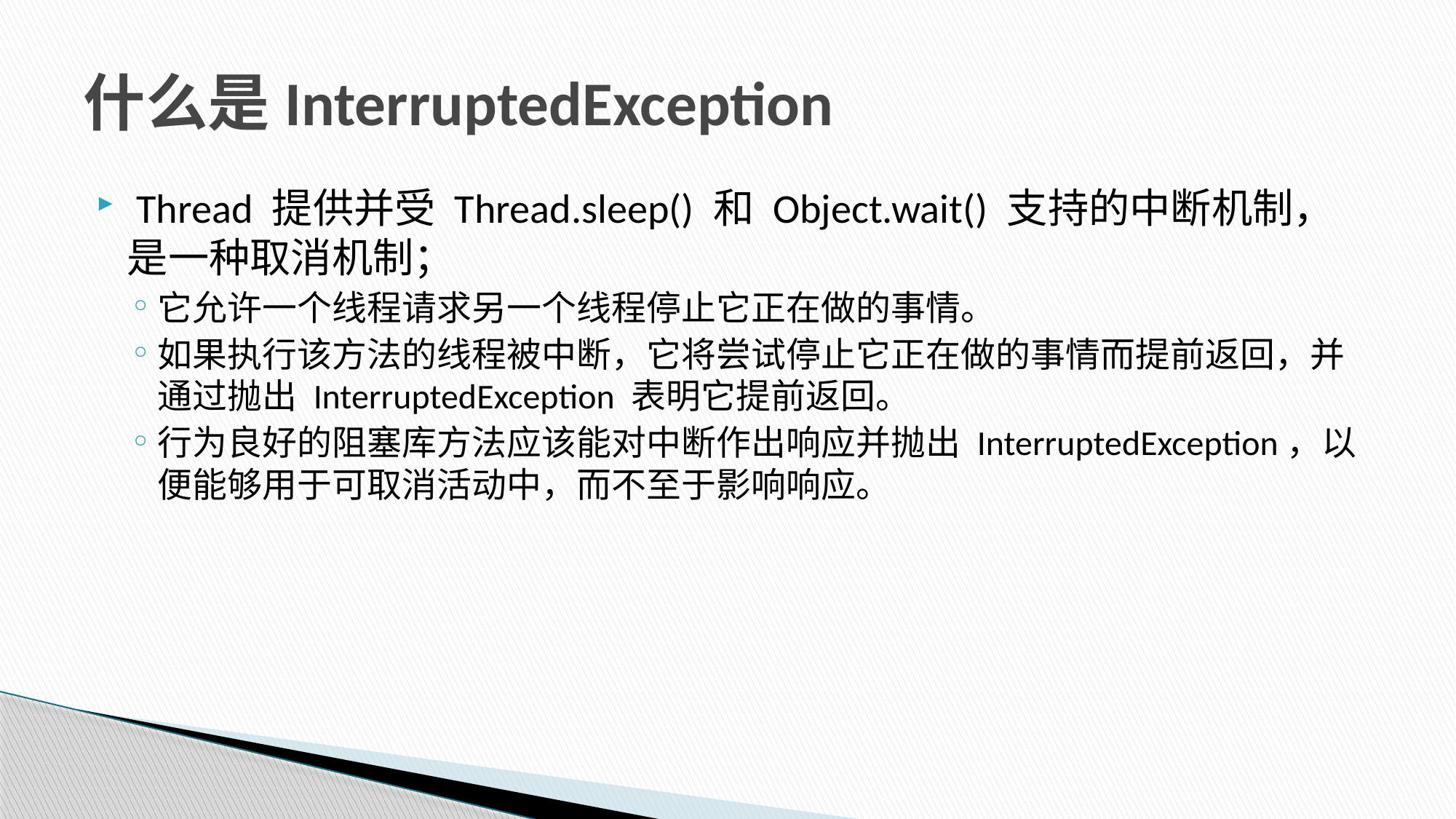

# 什么是InterruptedException
 Thread 提供并受 Thread.sleep() 和 Object.wait() 支持的中断机制，是一种取消机制；
它允许一个线程请求另一个线程停止它正在做的事情。
如果执行该方法的线程被中断，它将尝试停止它正在做的事情而提前返回，并通过抛出 InterruptedException 表明它提前返回。
行为良好的阻塞库方法应该能对中断作出响应并抛出 InterruptedException，以便能够用于可取消活动中，而不至于影响响应。